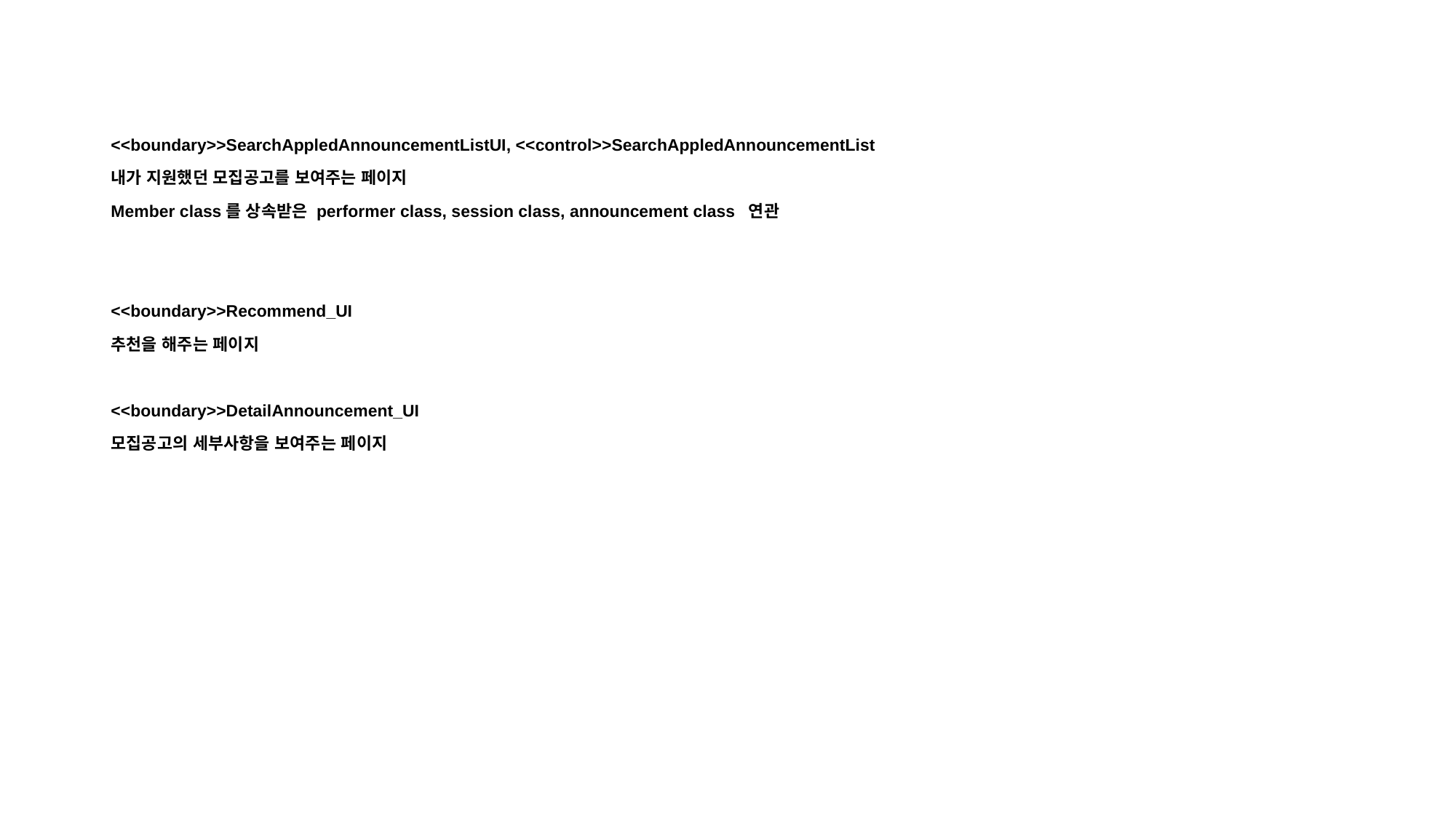

<<boundary>>SearchAppledAnnouncementListUI, <<control>>SearchAppledAnnouncementList
내가 지원했던 모집공고를 보여주는 페이지
Member class를 상속받은 performer class, session class, announcement class  연관

<<boundary>>Recommend_UI
추천을 해주는 페이지

<<boundary>>DetailAnnouncement_UI
모집공고의 세부사항을 보여주는 페이지